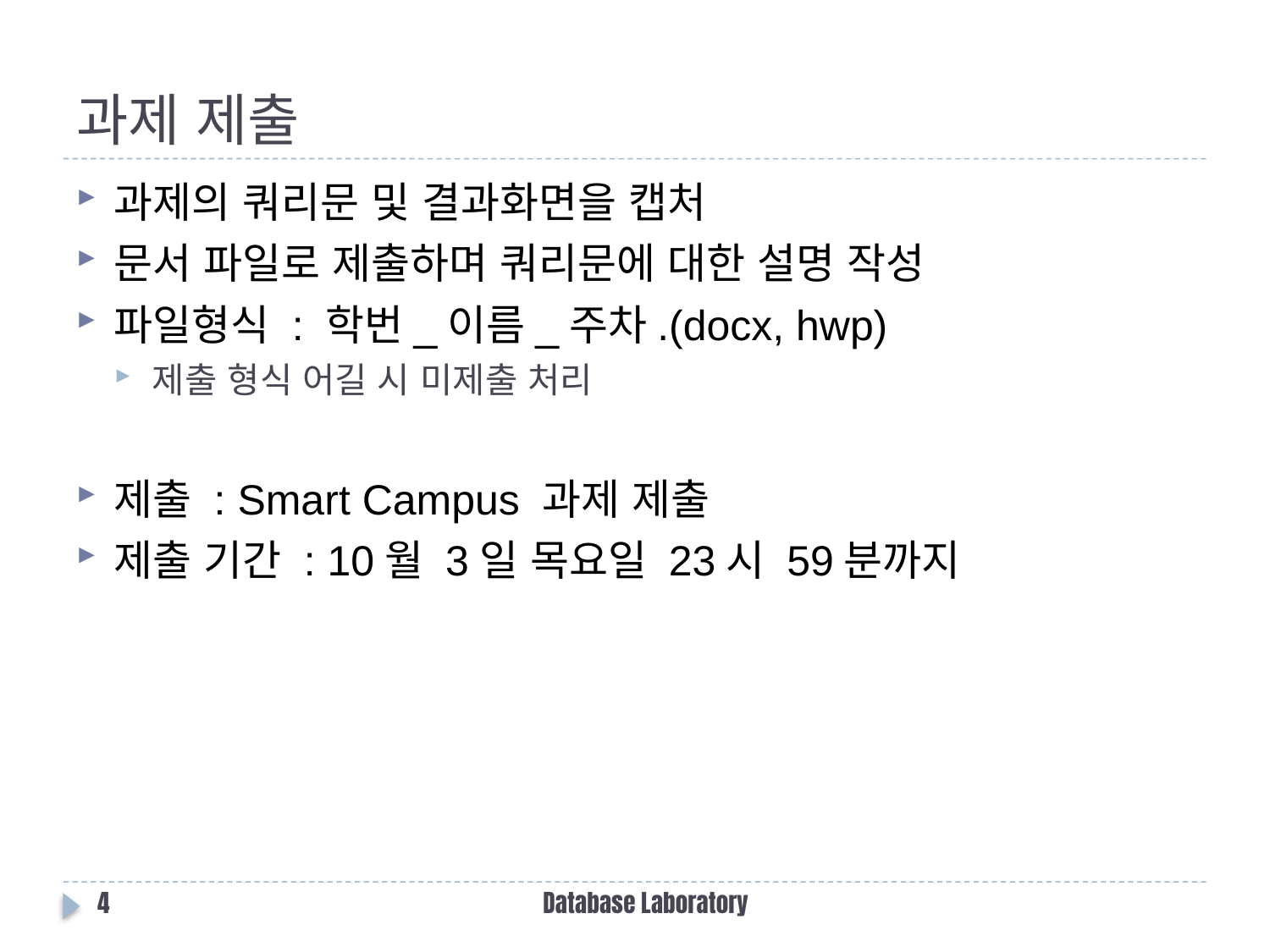

# 과제 제출
과제의 쿼리문 및 결과화면을 캡처
문서 파일로 제출하며 쿼리문에 대한 설명 작성
파일형식 : 학번_이름_주차.(docx, hwp)
제출 형식 어길 시 미제출 처리

제출 : Smart Campus 과제 제출
제출 기간 : 10월 3일 목요일 23시 59분까지
4
Database Laboratory